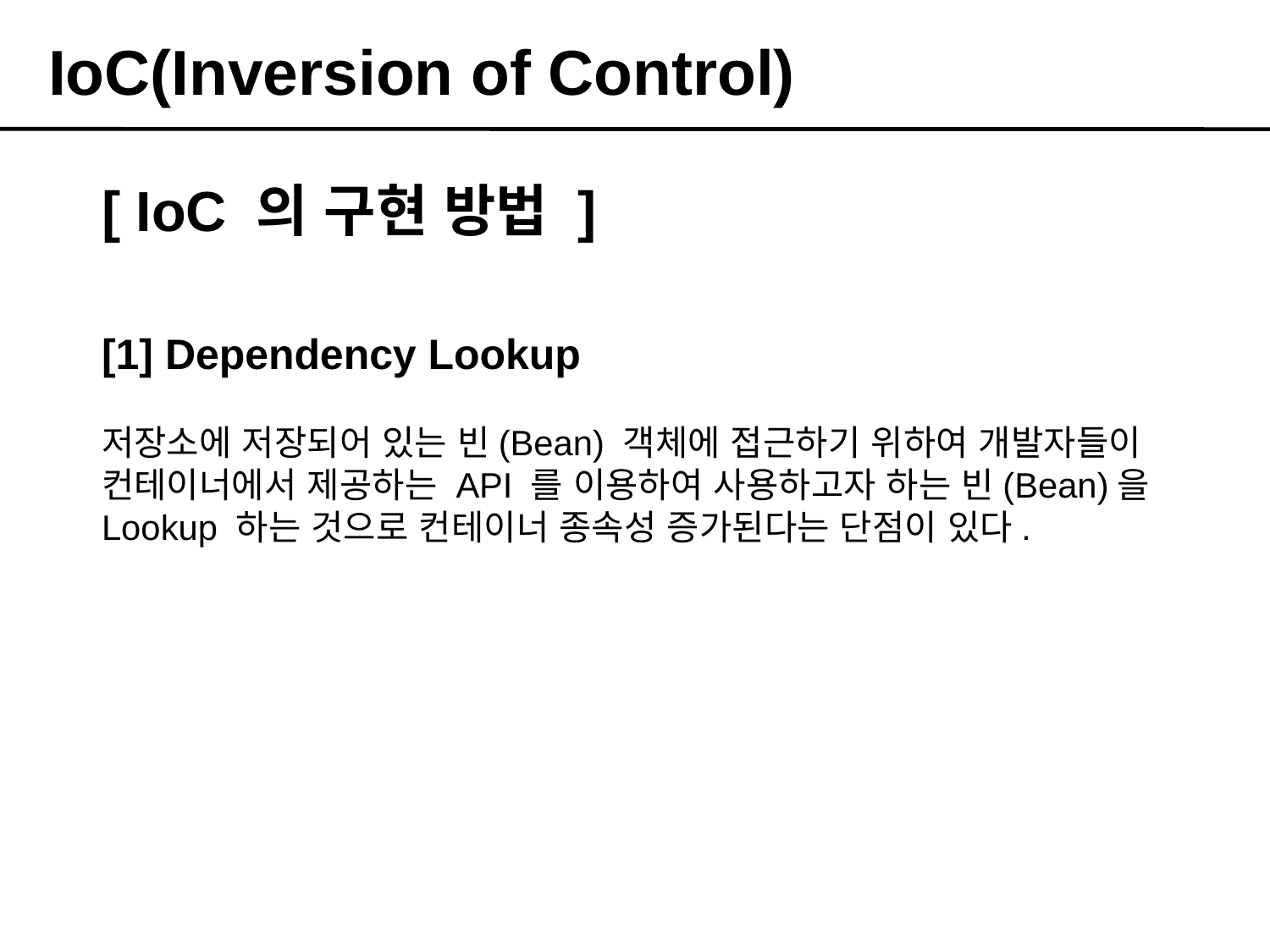

IoC(Inversion of Control)
[ IoC 의 구현 방법 ]

[1] Dependency Lookup

저장소에 저장되어 있는 빈(Bean) 객체에 접근하기 위하여 개발자들이
컨테이너에서 제공하는 API 를 이용하여 사용하고자 하는 빈(Bean)을
Lookup 하는 것으로 컨테이너 종속성 증가된다는 단점이 있다.